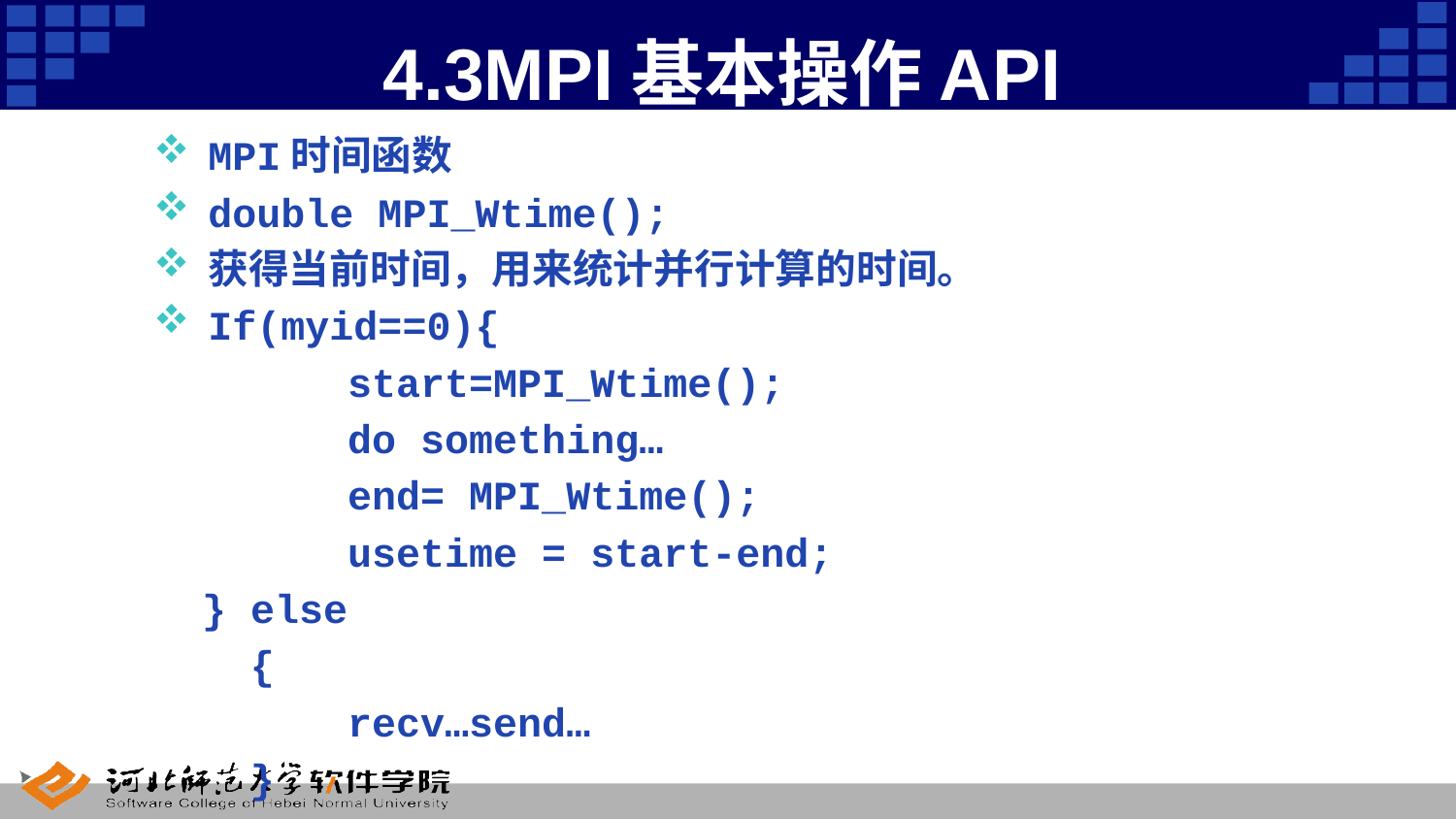

# 4.3MPI基本操作API
MPI时间函数
double MPI_Wtime();
获得当前时间，用来统计并行计算的时间。
If(myid==0){
        start=MPI_Wtime();
        do something…
        end= MPI_Wtime();
        usetime = start-end;
  } else
    {
        recv…send…
    }